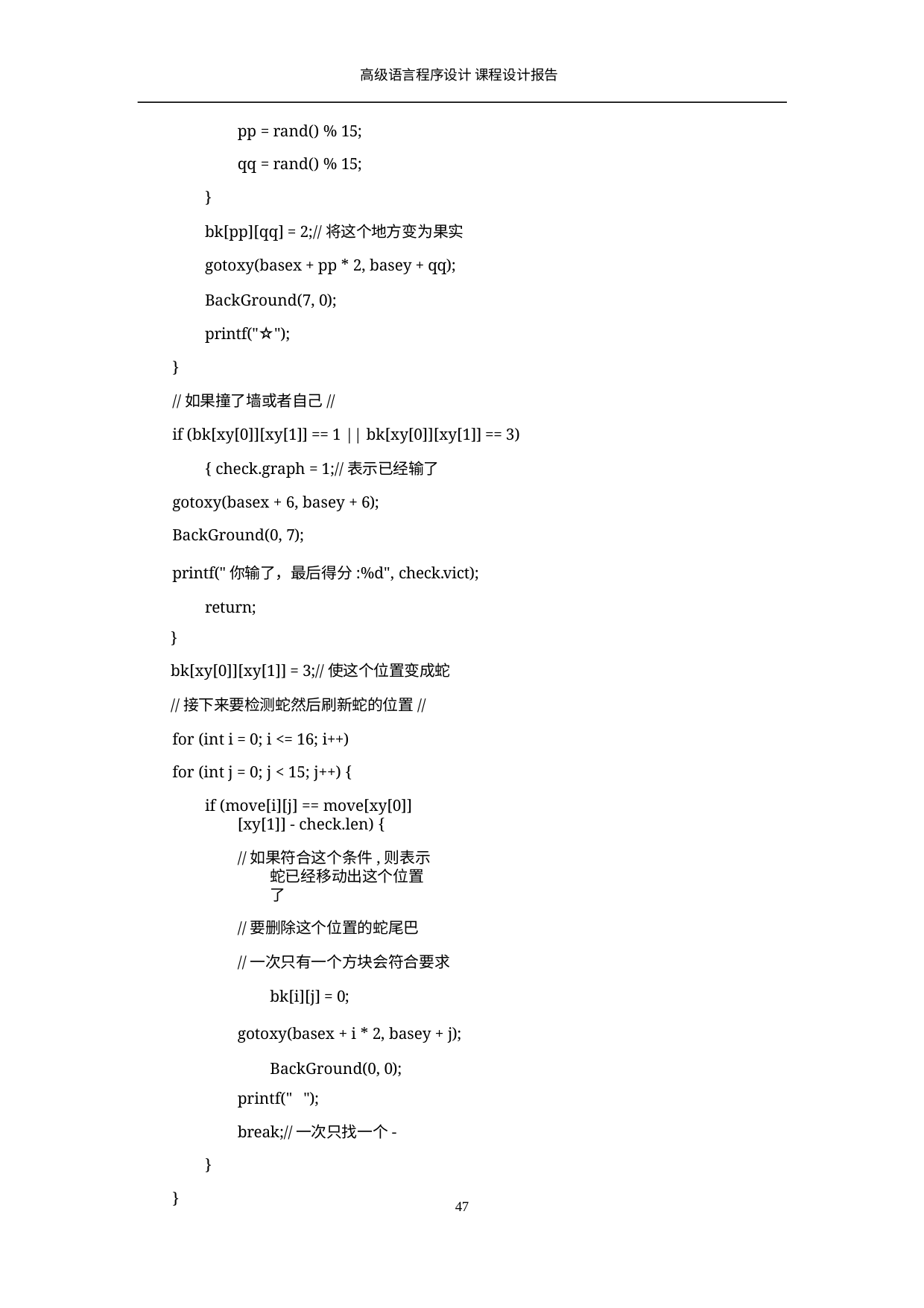

高级语言程序设计 课程设计报告

pp = rand() % 15;

qq = rand() % 15;

}
bk[pp][qq] = 2;//将这个地方变为果实 gotoxy(basex + pp * 2, basey + qq);
BackGround(7, 0); printf("☆");

}

//如果撞了墙或者自己//
if (bk[xy[0]][xy[1]] == 1 || bk[xy[0]][xy[1]] == 3) { check.graph = 1;//表示已经输了

gotoxy(basex + 6, basey + 6);

BackGround(0, 7);
printf("你输了，最后得分:%d", check.vict); return;
}

bk[xy[0]][xy[1]] = 3;//使这个位置变成蛇
//接下来要检测蛇然后刷新蛇的位置// for (int i = 0; i <= 16; i++)

for (int j = 0; j < 15; j++) {

if (move[i][j] == move[xy[0]][xy[1]] - check.len) {

//如果符合这个条件,则表示蛇已经移动出这个位置了

//要删除这个位置的蛇尾巴
//一次只有一个方块会符合要求 bk[i][j] = 0;
gotoxy(basex + i * 2, basey + j); BackGround(0, 0);
printf(" ");

break;//一次只找一个-

}

}
47